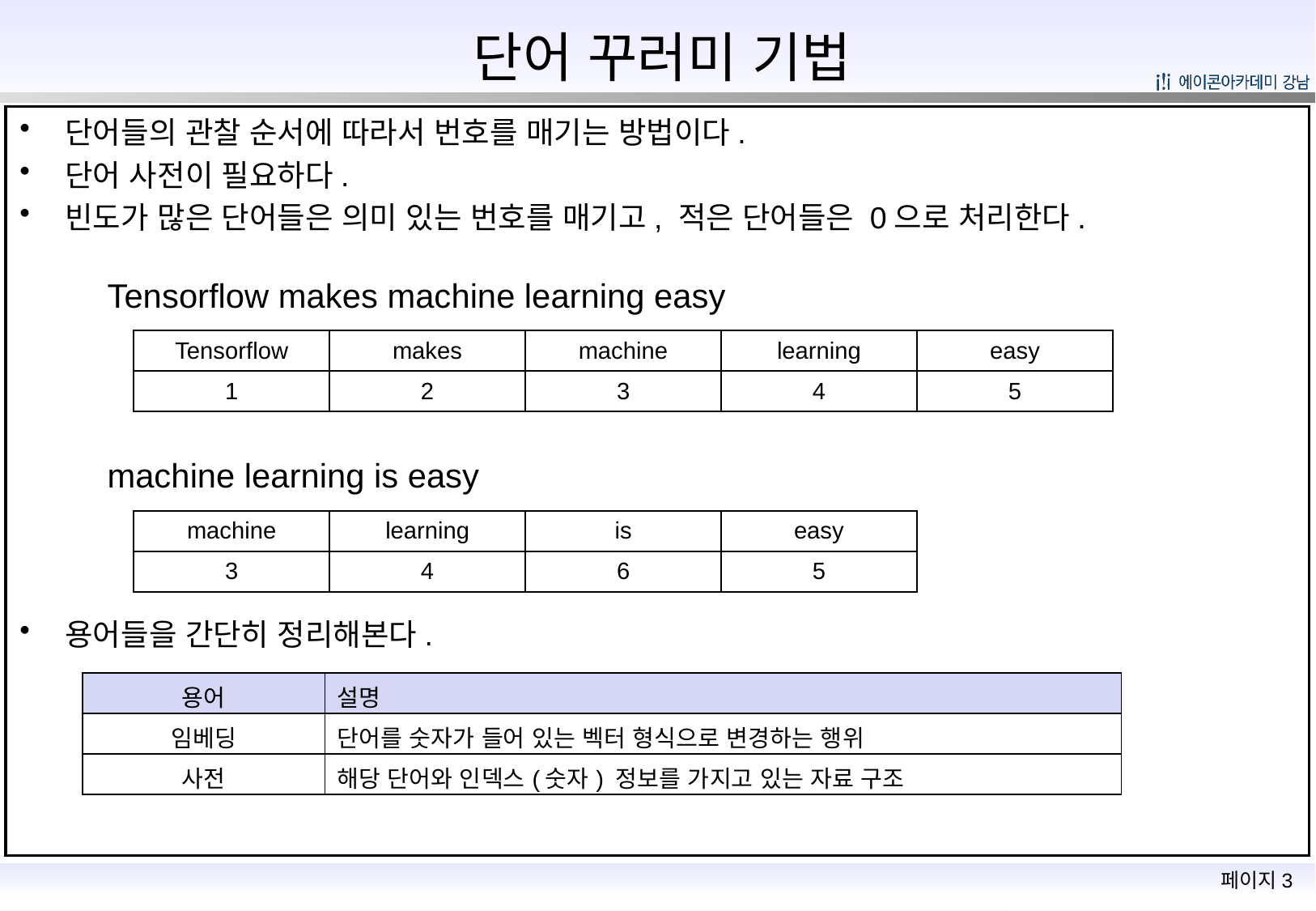

# 단어 꾸러미 기법
단어들의 관찰 순서에 따라서 번호를 매기는 방법이다.
단어 사전이 필요하다.
빈도가 많은 단어들은 의미 있는 번호를 매기고, 적은 단어들은 0으로 처리한다.
Tensorflow makes machine learning easy
| Tensorflow | makes | machine | learning | easy |
| --- | --- | --- | --- | --- |
| 1 | 2 | 3 | 4 | 5 |
machine learning is easy
| machine | learning | is | easy |
| --- | --- | --- | --- |
| 3 | 4 | 6 | 5 |
용어들을 간단히 정리해본다.
| 용어 | 설명 |
| --- | --- |
| 임베딩 | 단어를 숫자가 들어 있는 벡터 형식으로 변경하는 행위 |
| 사전 | 해당 단어와 인덱스(숫자) 정보를 가지고 있는 자료 구조 |